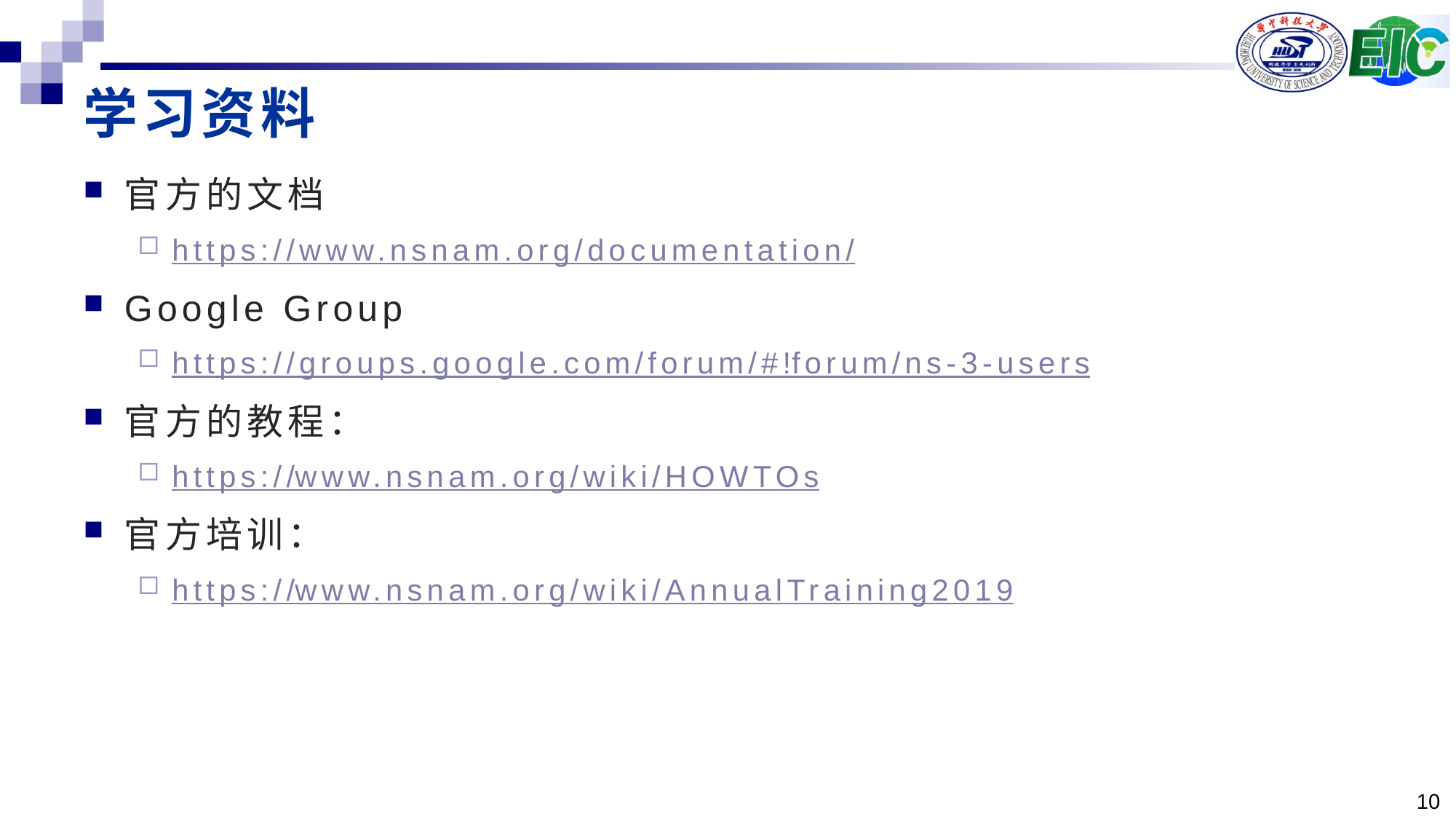

# 学习资料
官方的文档
https://www.nsnam.org/documentation/
Google Group
https://groups.google.com/forum/#!forum/ns-3-users
官方的教程：
https://www.nsnam.org/wiki/HOWTOs
官方培训：
https://www.nsnam.org/wiki/AnnualTraining2019

10